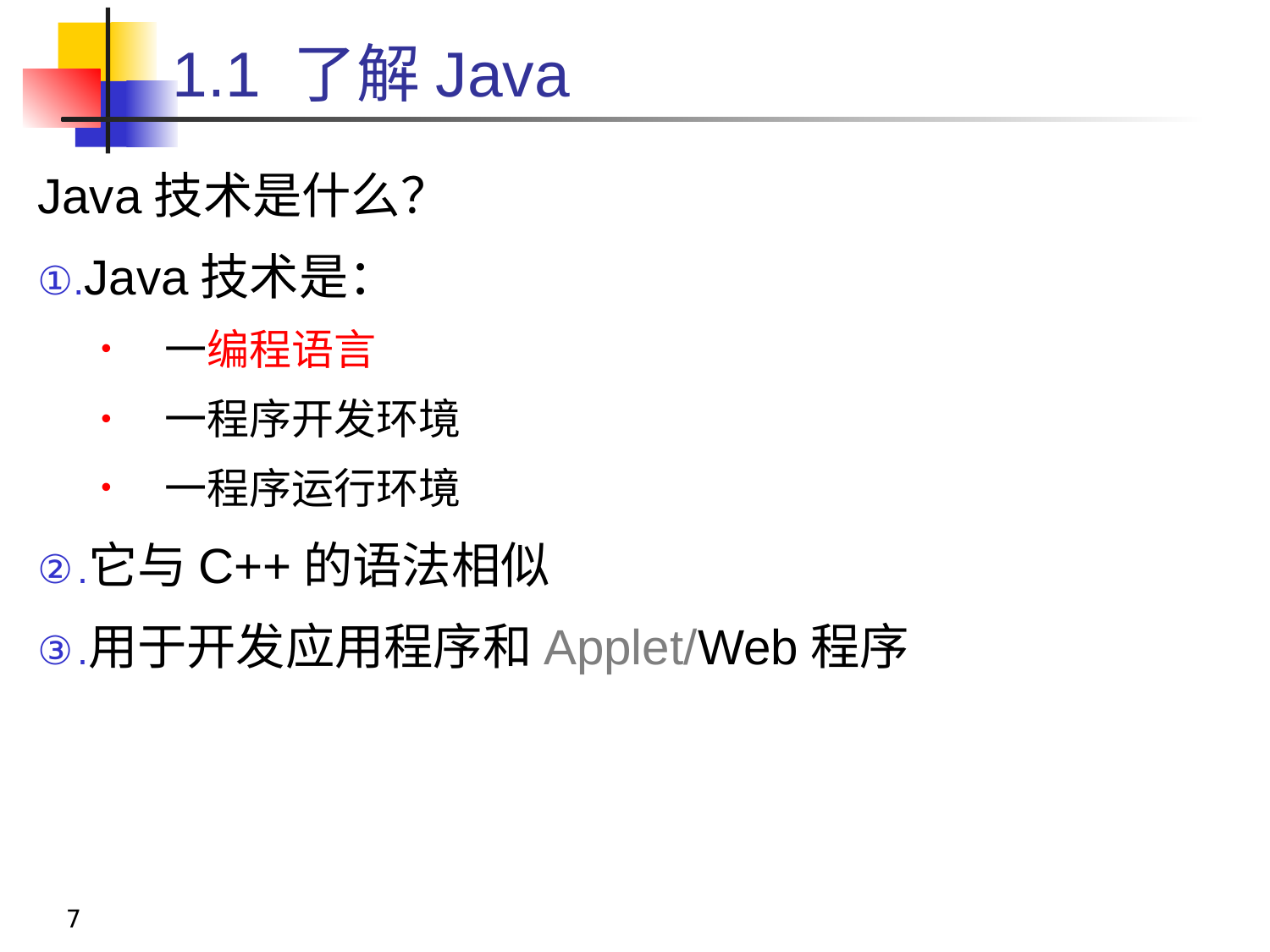

# 1.1 了解Java
Java技术是什么？
Java技术是：
一编程语言
一程序开发环境
一程序运行环境
它与C++的语法相似
用于开发应用程序和Applet/Web程序

7